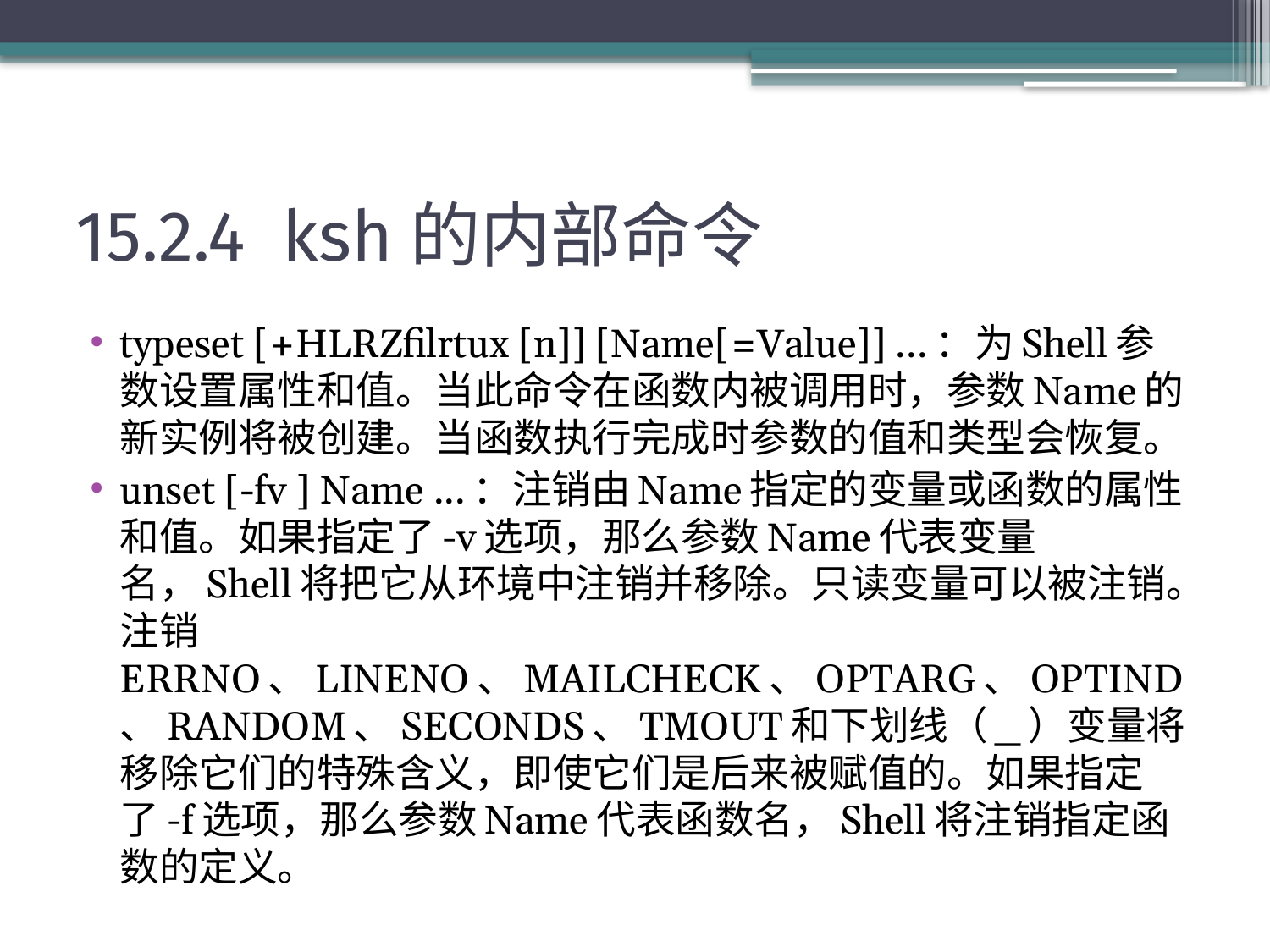

# 15.2.4  ksh的内部命令
typeset [+HLRZfilrtux [n]] [Name[=Value]] ...：为Shell参数设置属性和值。当此命令在函数内被调用时，参数Name的新实例将被创建。当函数执行完成时参数的值和类型会恢复。
unset [-fv ] Name ...：注销由Name指定的变量或函数的属性和值。如果指定了-v选项，那么参数Name代表变量名，Shell将把它从环境中注销并移除。只读变量可以被注销。注销ERRNO、LINENO、MAILCHECK、OPTARG、OPTIND、RANDOM、SECONDS、TMOUT和下划线（_）变量将移除它们的特殊含义，即使它们是后来被赋值的。如果指定了-f选项，那么参数Name代表函数名，Shell将注销指定函数的定义。